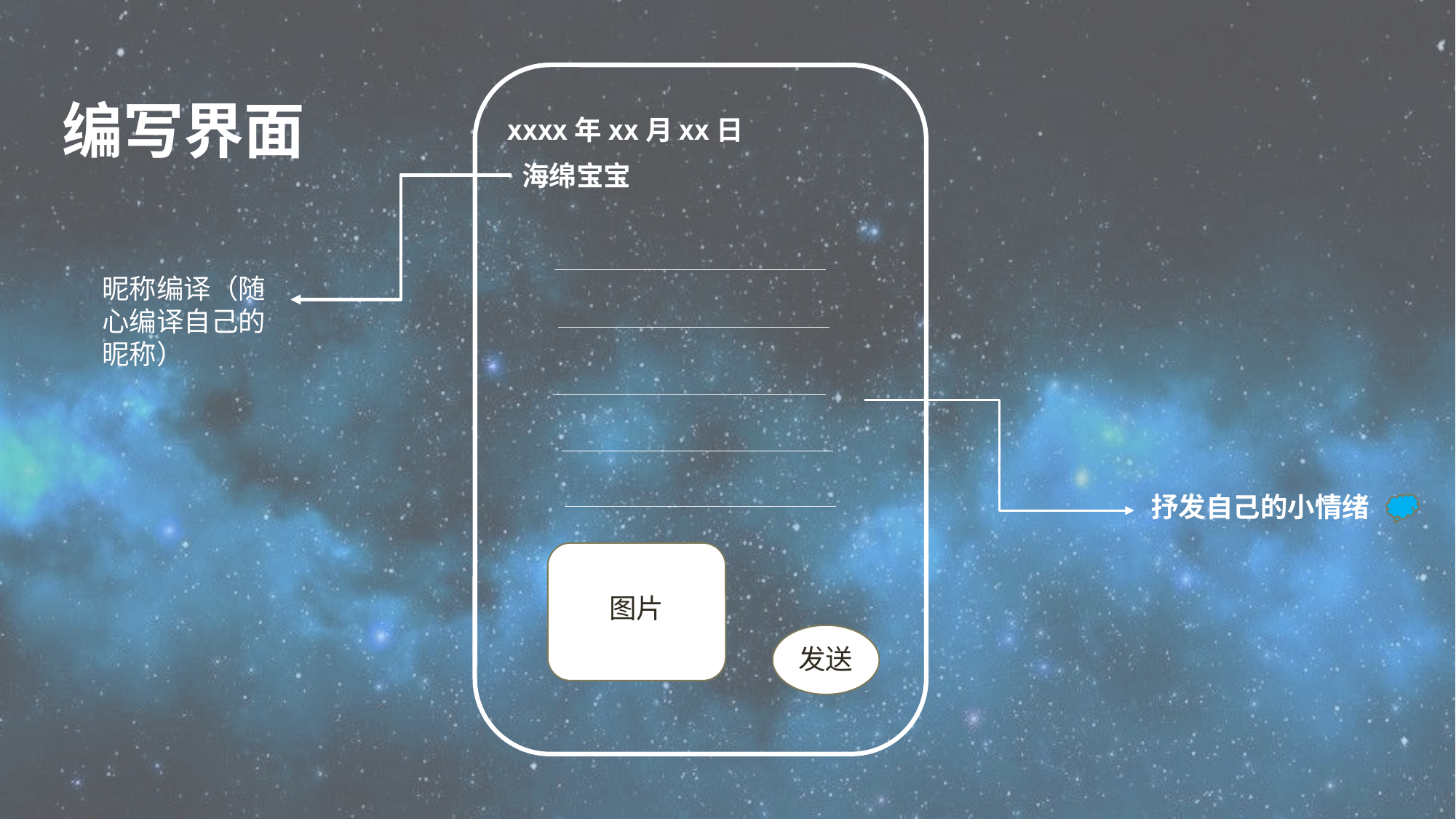

编写界面
xxxx年xx月xx日
海绵宝宝
昵称编译（随心编译自己的昵称）
抒发自己的小情绪

图片

发送